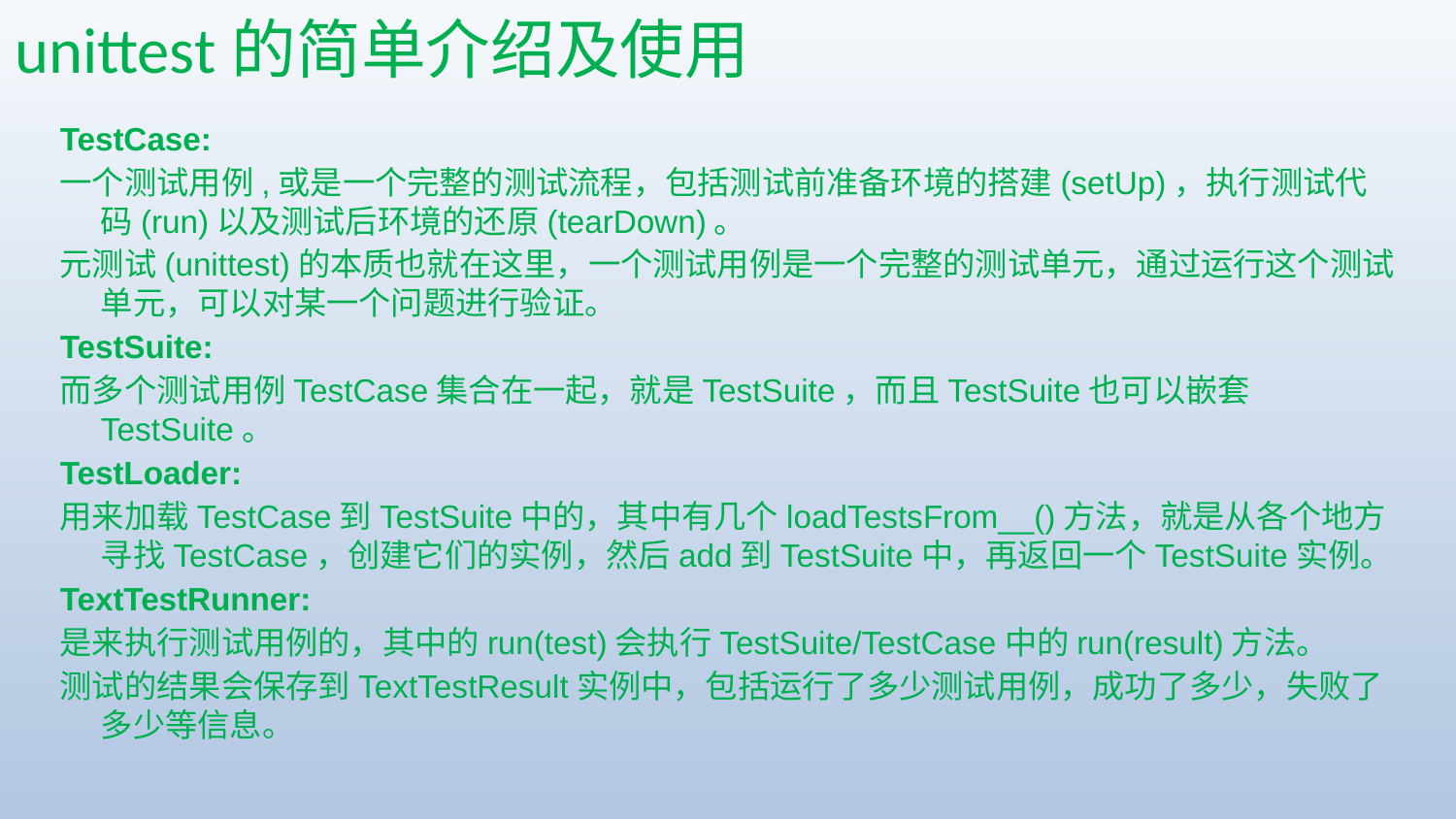

# unittest的简单介绍及使用

TestCase:
一个测试用例,或是一个完整的测试流程，包括测试前准备环境的搭建(setUp)，执行测试代码(run)以及测试后环境的还原(tearDown)。
元测试(unittest)的本质也就在这里，一个测试用例是一个完整的测试单元，通过运行这个测试单元，可以对某一个问题进行验证。
TestSuite:
而多个测试用例TestCase集合在一起，就是TestSuite，而且TestSuite也可以嵌套TestSuite。
TestLoader:
用来加载TestCase到TestSuite中的，其中有几个loadTestsFrom__()方法，就是从各个地方寻找TestCase，创建它们的实例，然后add到TestSuite中，再返回一个TestSuite实例。
TextTestRunner:
是来执行测试用例的，其中的run(test)会执行TestSuite/TestCase中的run(result)方法。
测试的结果会保存到TextTestResult实例中，包括运行了多少测试用例，成功了多少，失败了多少等信息。